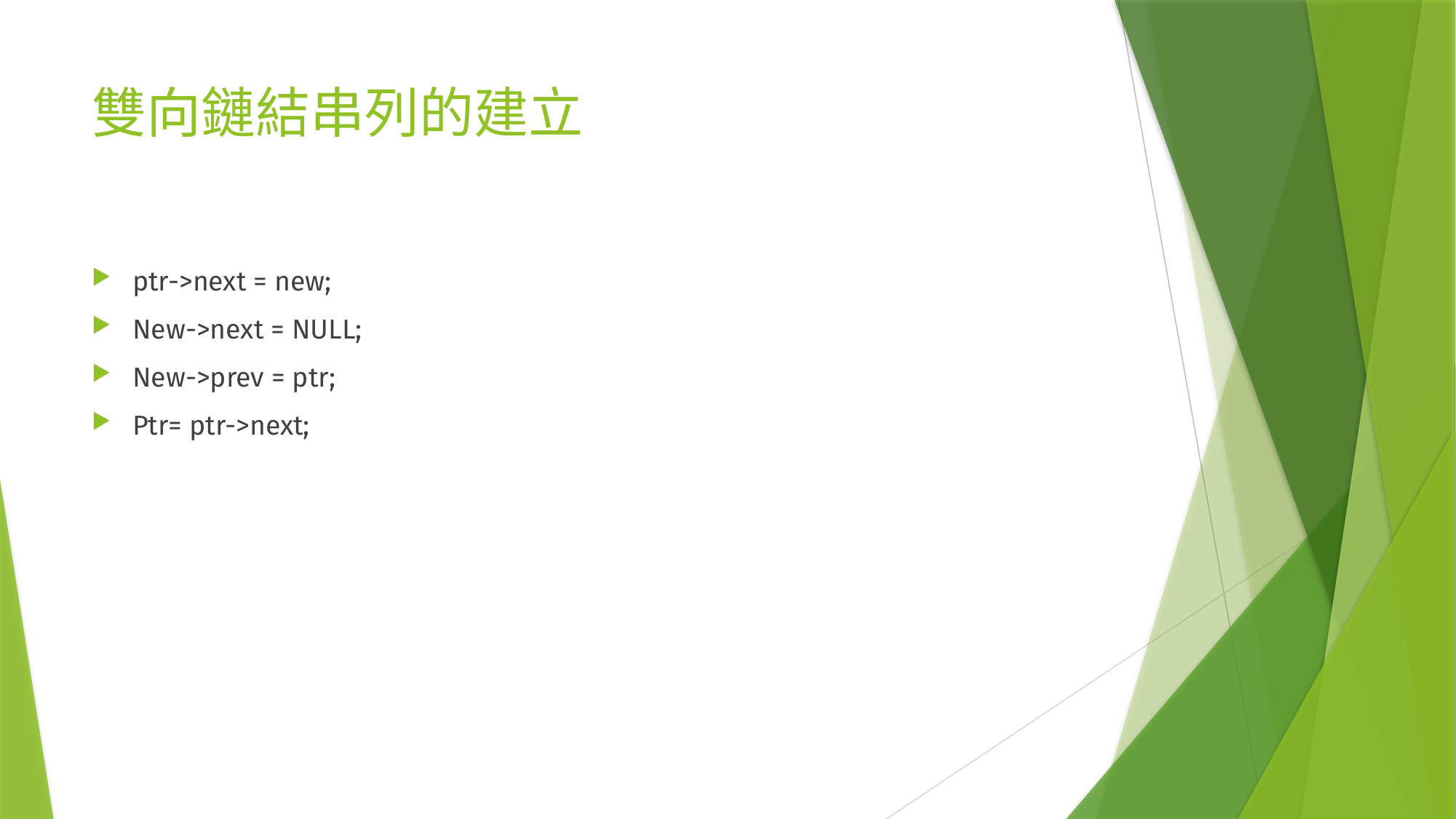

# 雙向鏈結串列的建立
ptr->next = new;
New->next = NULL;
New->prev = ptr;
Ptr= ptr->next;